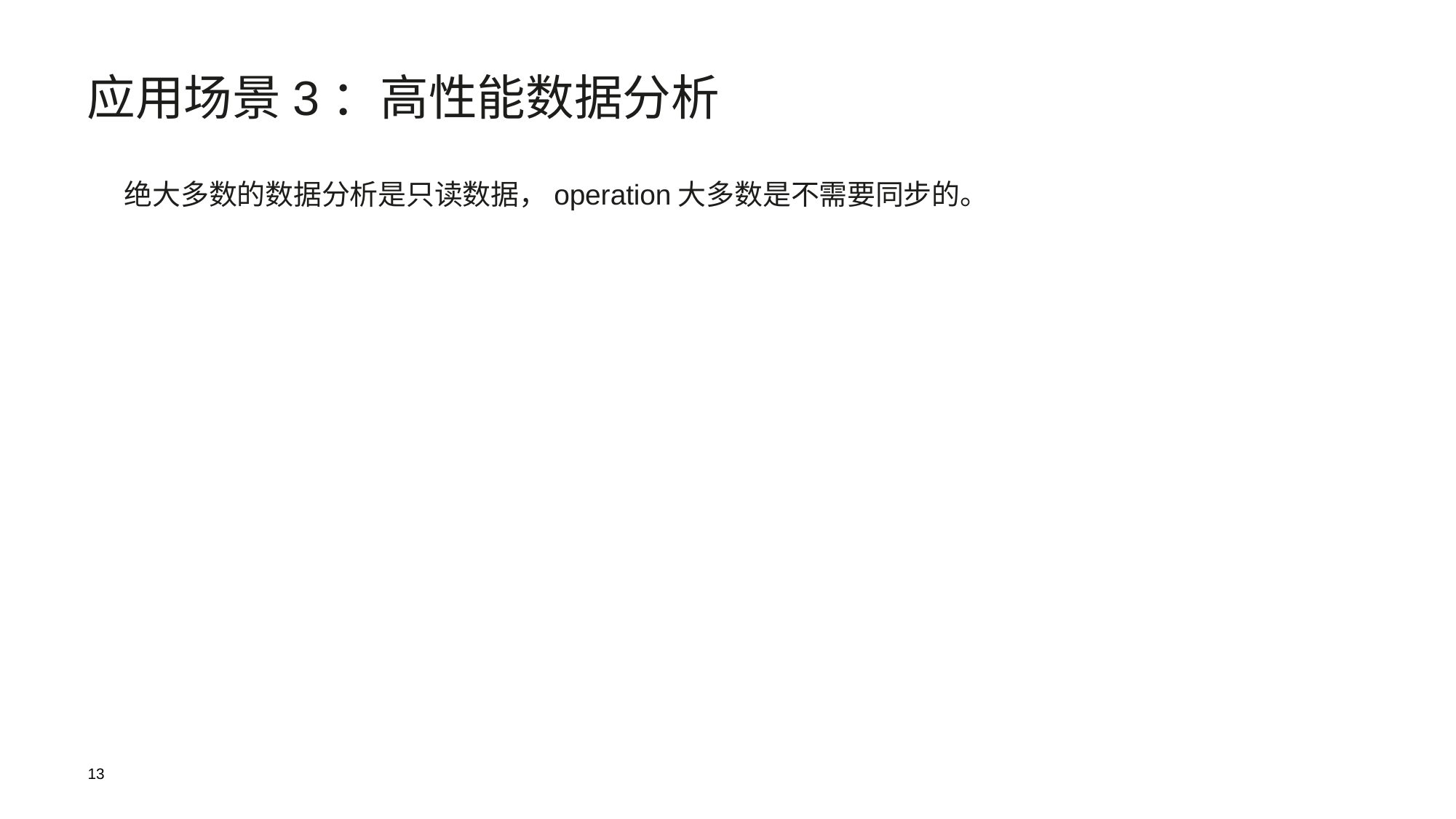

应用场景3：高性能数据分析

绝大多数的数据分析是只读数据，operation大多数是不需要同步的。

13